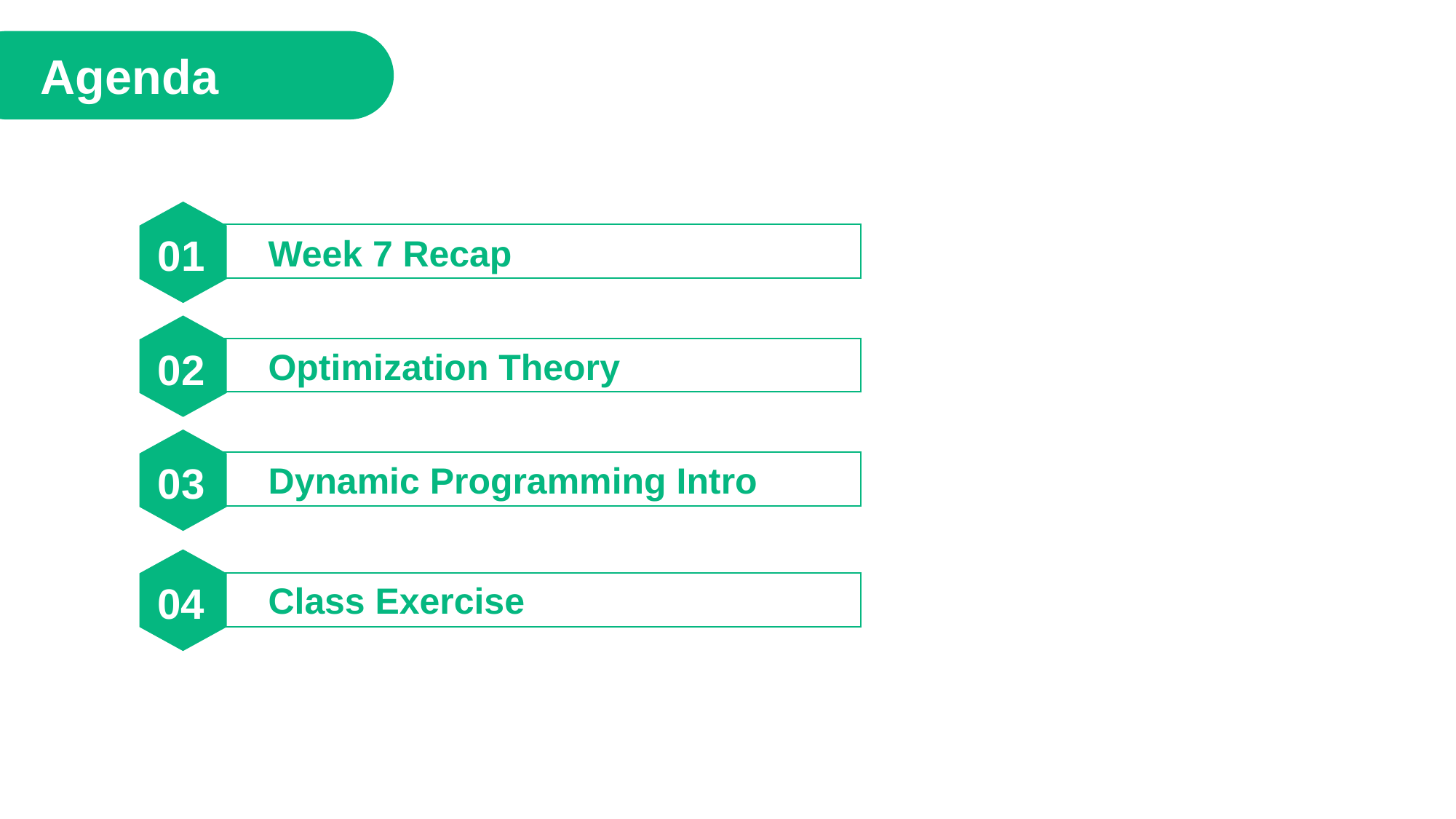

Agenda

01

Week 7 Recap

02
竞争对手分析

Optimization Theory
产品定位分析

03

Dynamic Programming Intro

04
Class Exercise

05